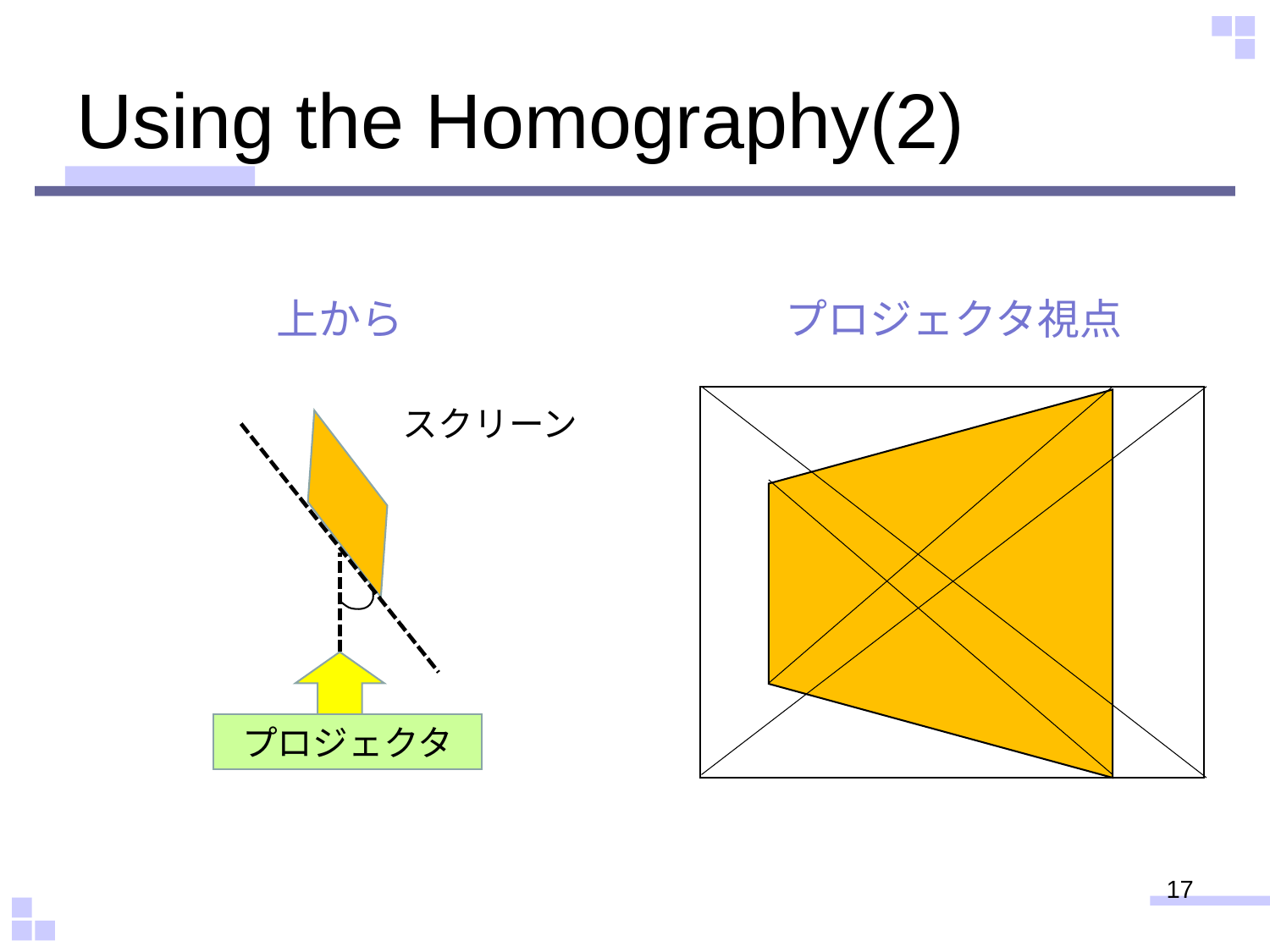

# Using the Homography(2)
上から
プロジェクタ視点

スクリーン

プロジェクタ
17